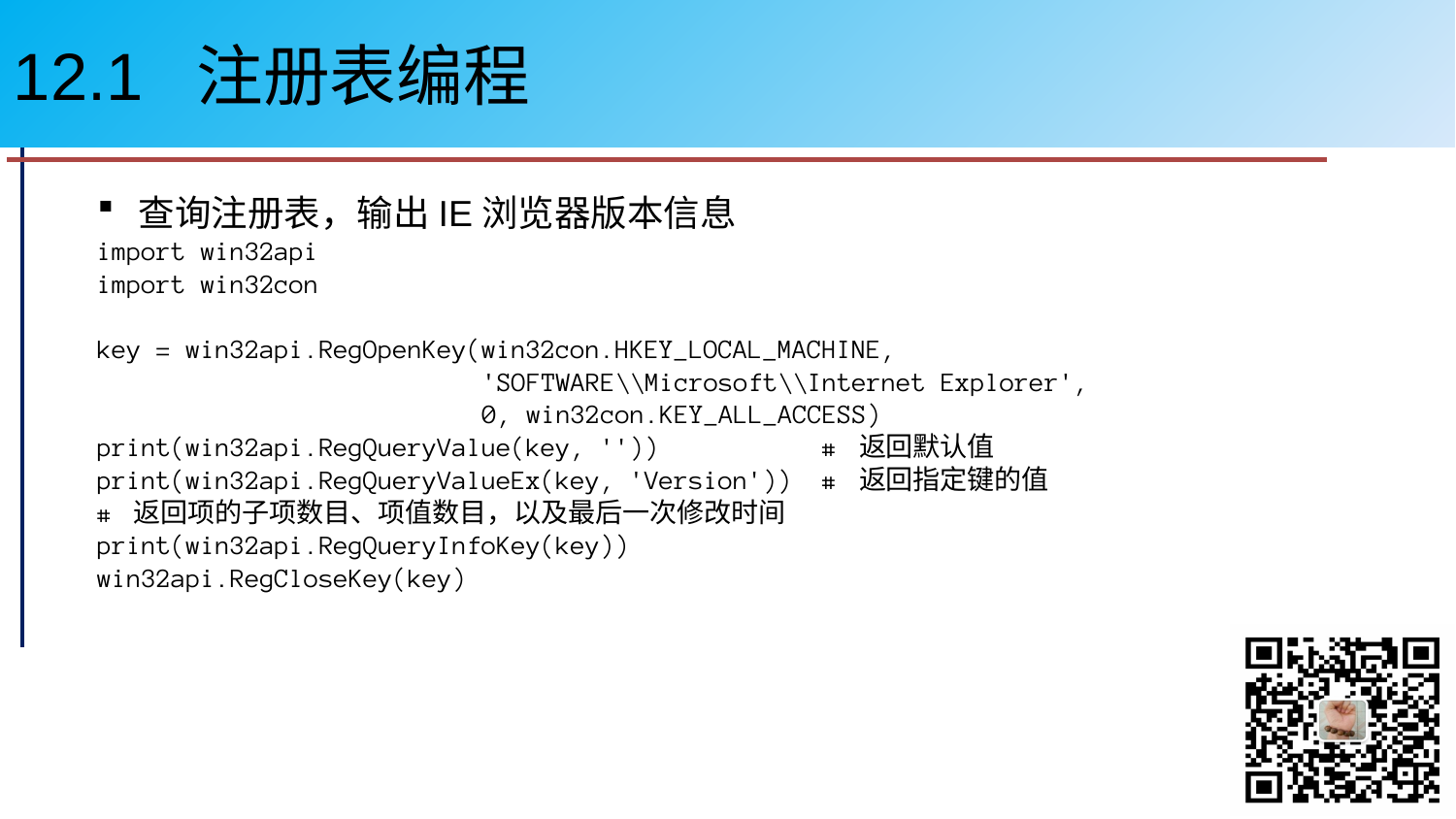

# 12.1  注册表编程
查询注册表，输出IE浏览器版本信息
import win32api
import win32con

key = win32api.RegOpenKey(win32con.HKEY_LOCAL_MACHINE,
                          'SOFTWARE\\Microsoft\\Internet Explorer',
                          0, win32con.KEY_ALL_ACCESS)
print(win32api.RegQueryValue(key, ''))           # 返回默认值
print(win32api.RegQueryValueEx(key, 'Version'))  # 返回指定键的值
# 返回项的子项数目、项值数目，以及最后一次修改时间
print(win32api.RegQueryInfoKey(key))
win32api.RegCloseKey(key)